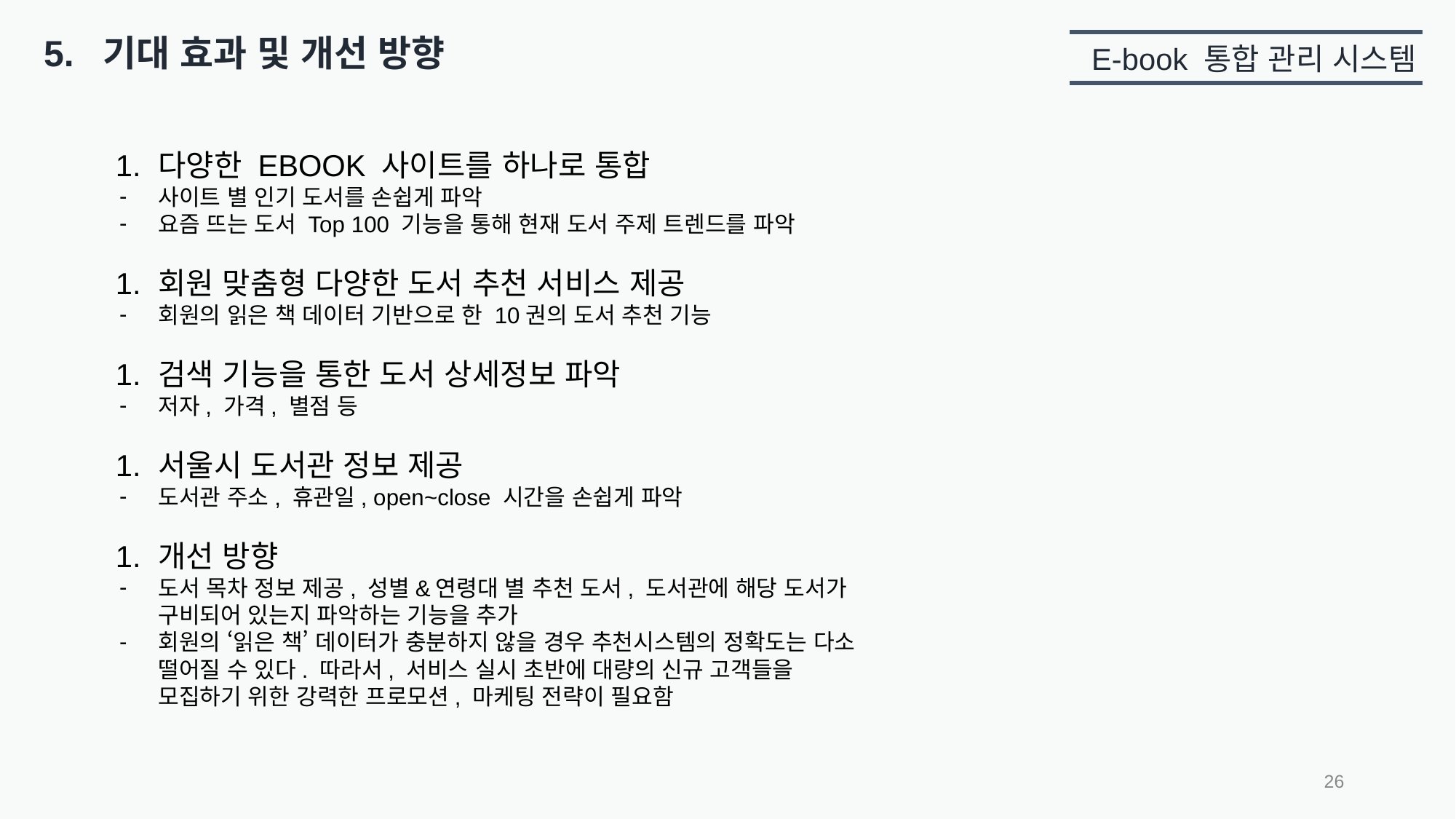

5.  기대 효과 및 개선 방향

E-book 통합 관리 시스템
다양한 EBOOK 사이트를 하나로 통합
사이트 별 인기 도서를 손쉽게 파악
요즘 뜨는 도서 Top 100 기능을 통해 현재 도서 주제 트렌드를 파악

회원 맞춤형 다양한 도서 추천 서비스 제공
회원의 읽은 책 데이터 기반으로 한 10권의 도서 추천 기능

검색 기능을 통한 도서 상세정보 파악
저자, 가격, 별점 등

서울시 도서관 정보 제공
도서관 주소, 휴관일, open~close 시간을 손쉽게 파악

개선 방향
도서 목차 정보 제공, 성별&연령대 별 추천 도서, 도서관에 해당 도서가 구비되어 있는지 파악하는 기능을 추가
회원의 ‘읽은 책’ 데이터가 충분하지 않을 경우 추천시스템의 정확도는 다소 떨어질 수 있다. 따라서, 서비스 실시 초반에 대량의 신규 고객들을 모집하기 위한 강력한 프로모션, 마케팅 전략이 필요함
26